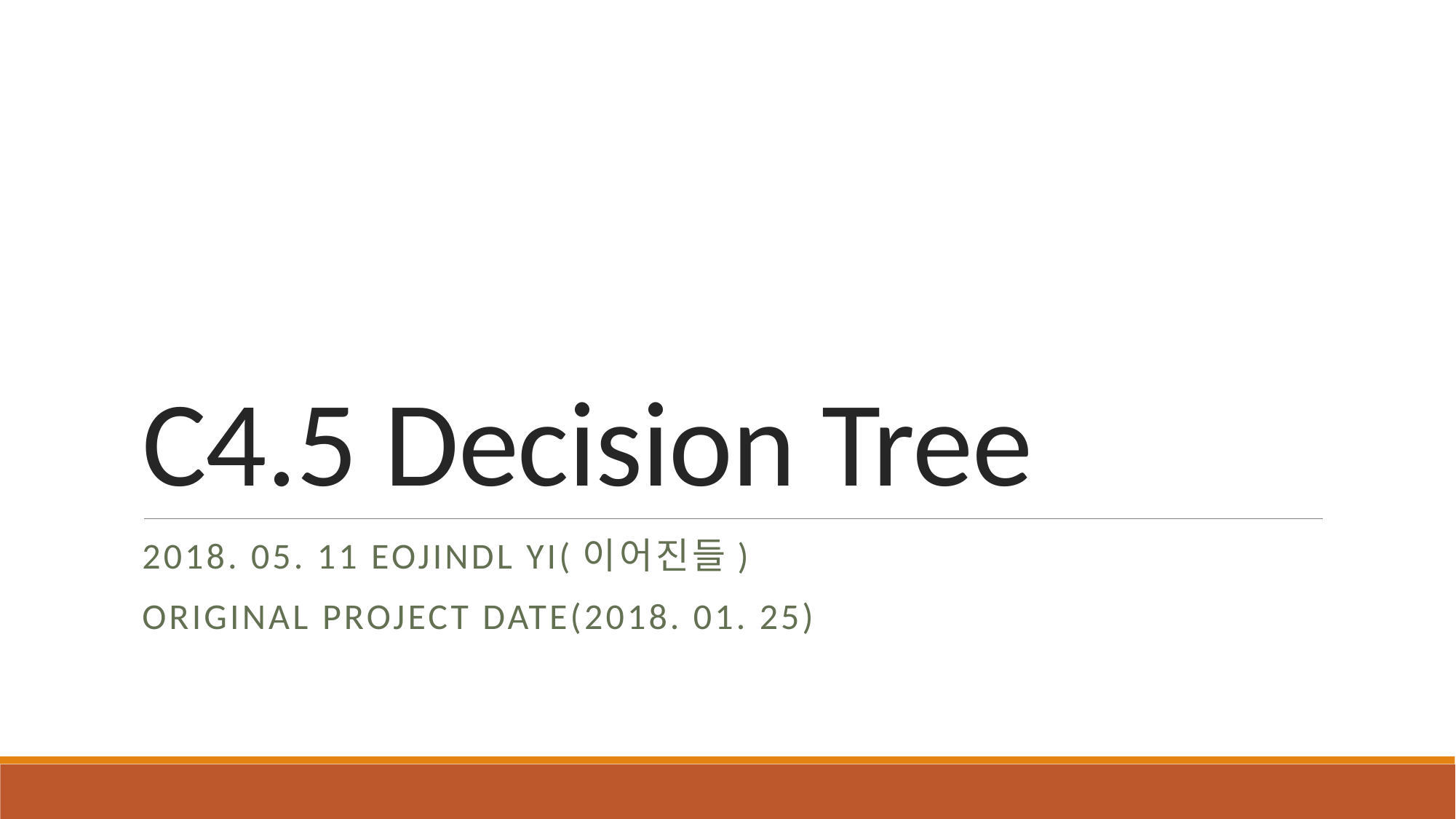

# C4.5 Decision Tree
2018. 05. 11 Eojindl Yi(이어진들)
original project date(2018. 01. 25)